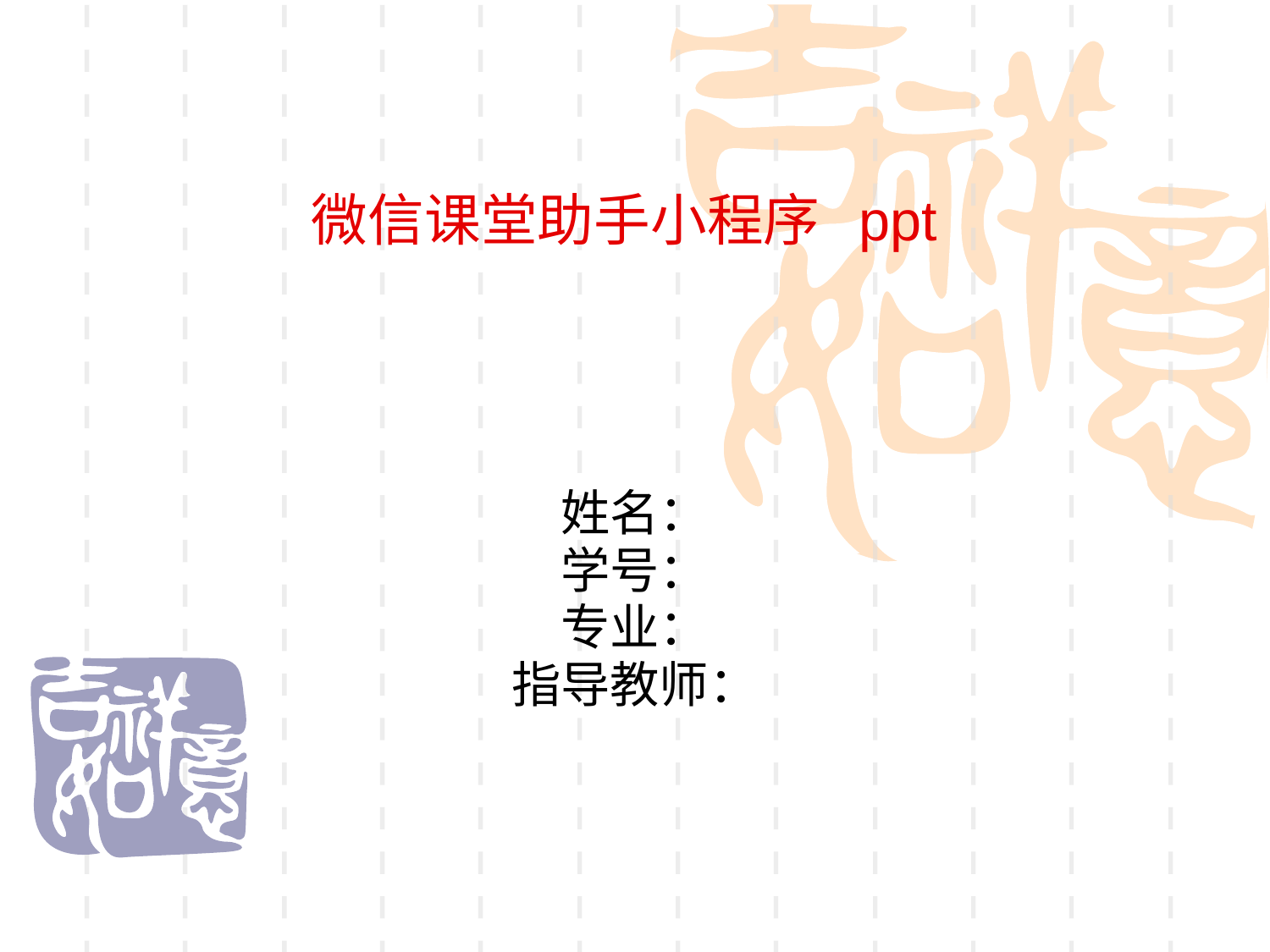

# 微信课堂助手小程序  ppt
姓名：
学号：
专业：
指导教师：